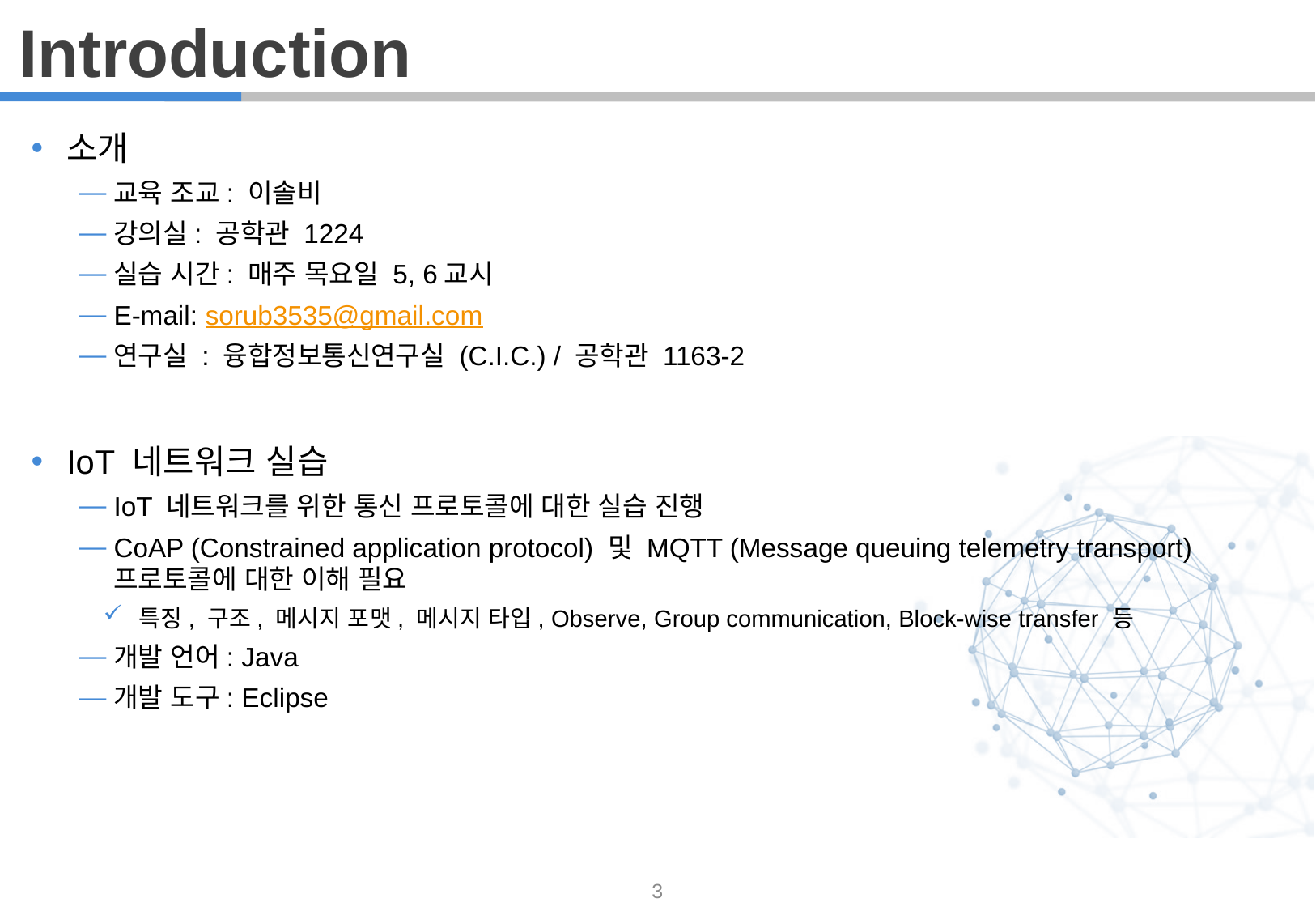

Introduction
소개
교육 조교: 이솔비
강의실: 공학관 1224
실습 시간: 매주 목요일 5, 6교시
E-mail: sorub3535@gmail.com
연구실 : 융합정보통신연구실 (C.I.C.) / 공학관 1163-2

IoT 네트워크 실습
IoT 네트워크를 위한 통신 프로토콜에 대한 실습 진행
CoAP (Constrained application protocol) 및 MQTT (Message queuing telemetry transport) 프로토콜에 대한 이해 필요
특징, 구조, 메시지 포맷, 메시지 타입, Observe, Group communication, Block-wise transfer 등
개발 언어: Java
개발 도구: Eclipse

3